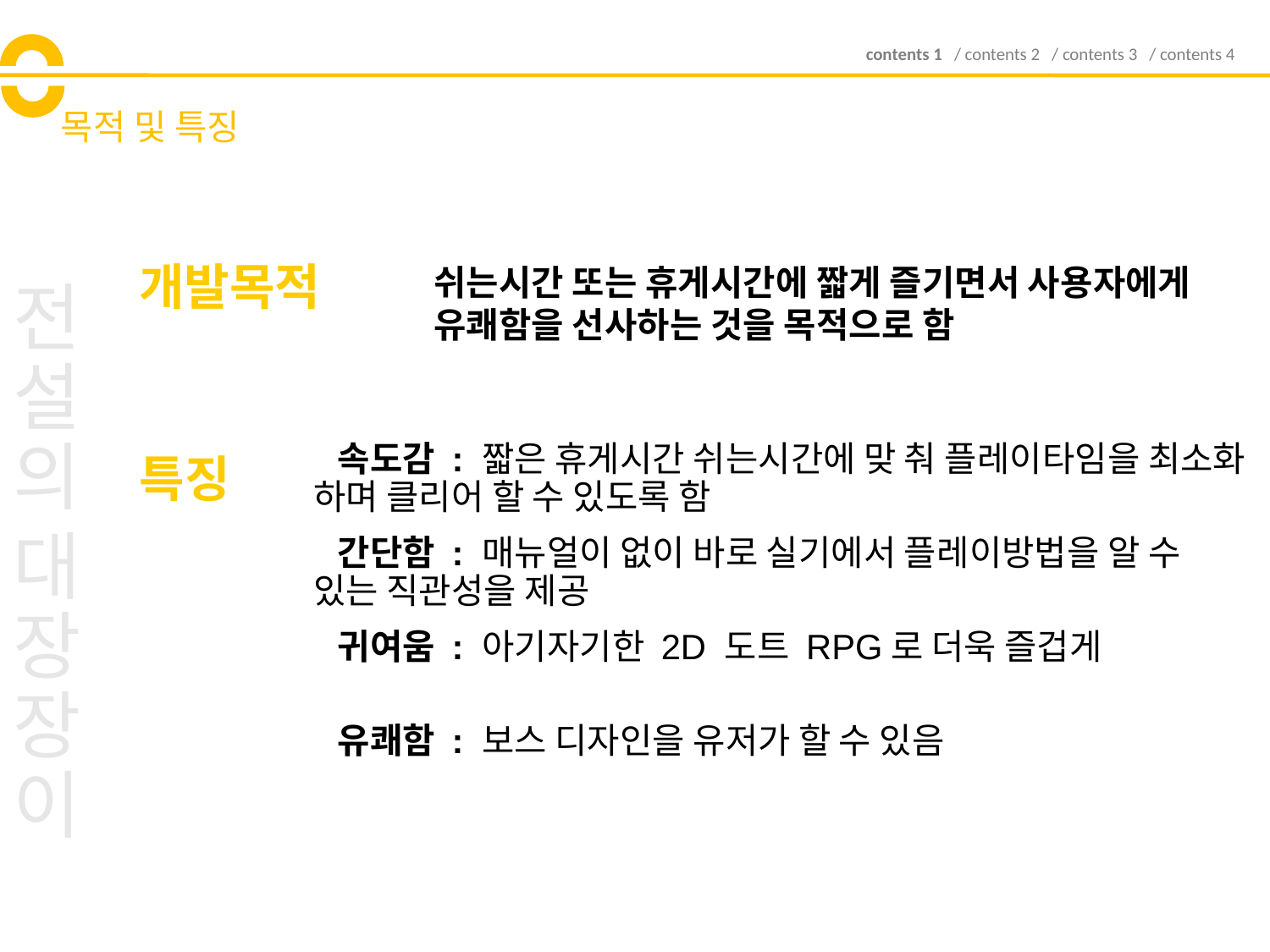

contents 1   / contents 2   / contents 3   / contents 4

# 목적 및 특징

개발목적
쉬는시간 또는 휴게시간에 짧게 즐기면서 사용자에게 유쾌함을 선사하는 것을 목적으로 함

전설의
대장장이

특징
  속도감 : 짧은 휴게시간 쉬는시간에 맞 춰 플레이타임을 최소화 하며 클리어 할 수 있도록 함
  간단함 : 매뉴얼이 없이 바로 실기에서 플레이방법을 알 수           있는 직관성을 제공
  귀여움 : 아기자기한 2D 도트 RPG로 더욱 즐겁게
  유쾌함 : 보스 디자인을 유저가 할 수 있음